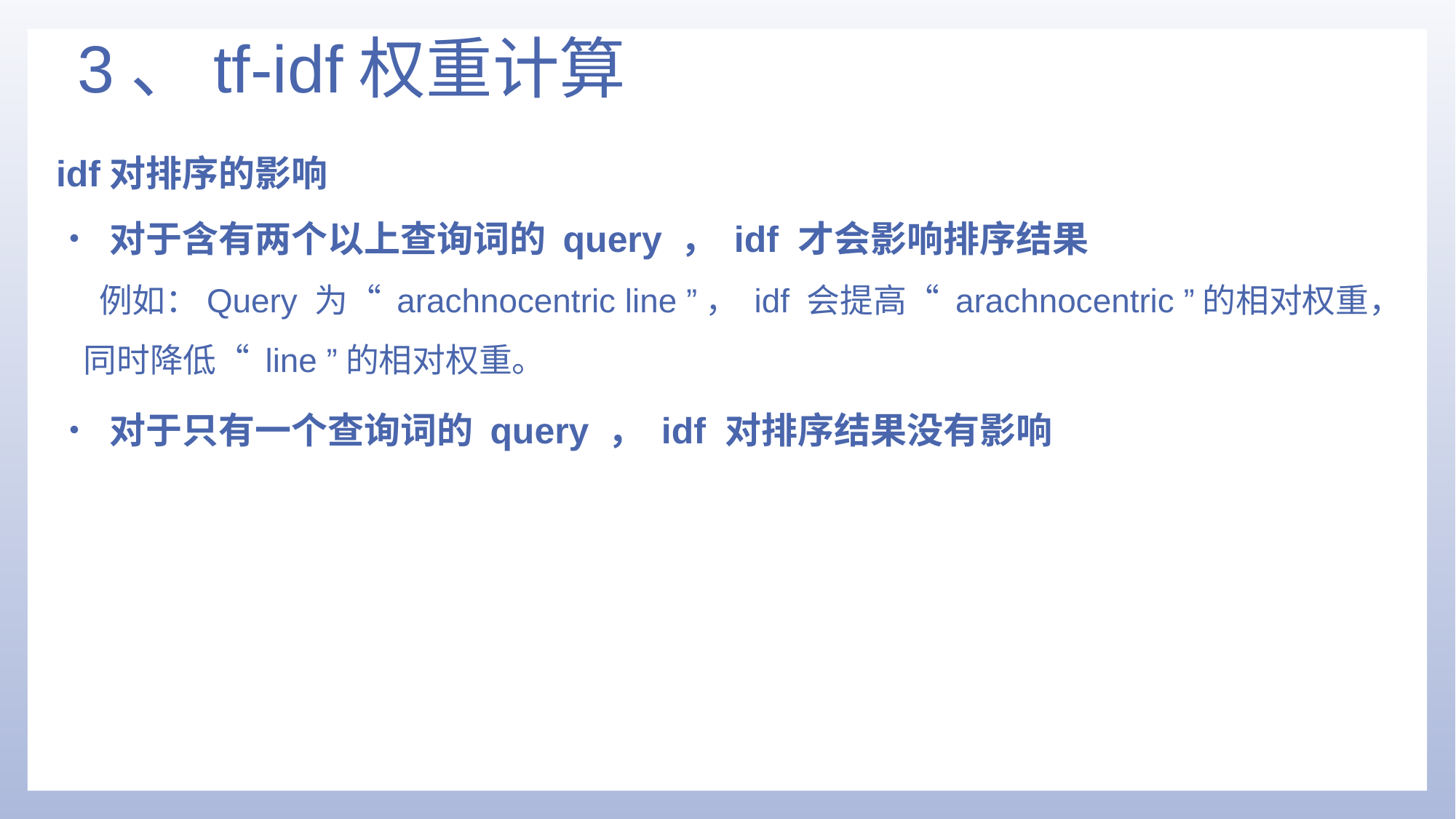

# 3、tf-idf权重计算
idf对排序的影响
• 对于含有两个以上查询词的 query ， idf 才会影响排序结果
 例如：Query 为“ arachnocentric line ”， idf 会提高“ arachnocentric ”的相对权重，同时降低“ line ”的相对权重。
• 对于只有一个查询词的 query ， idf 对排序结果没有影响